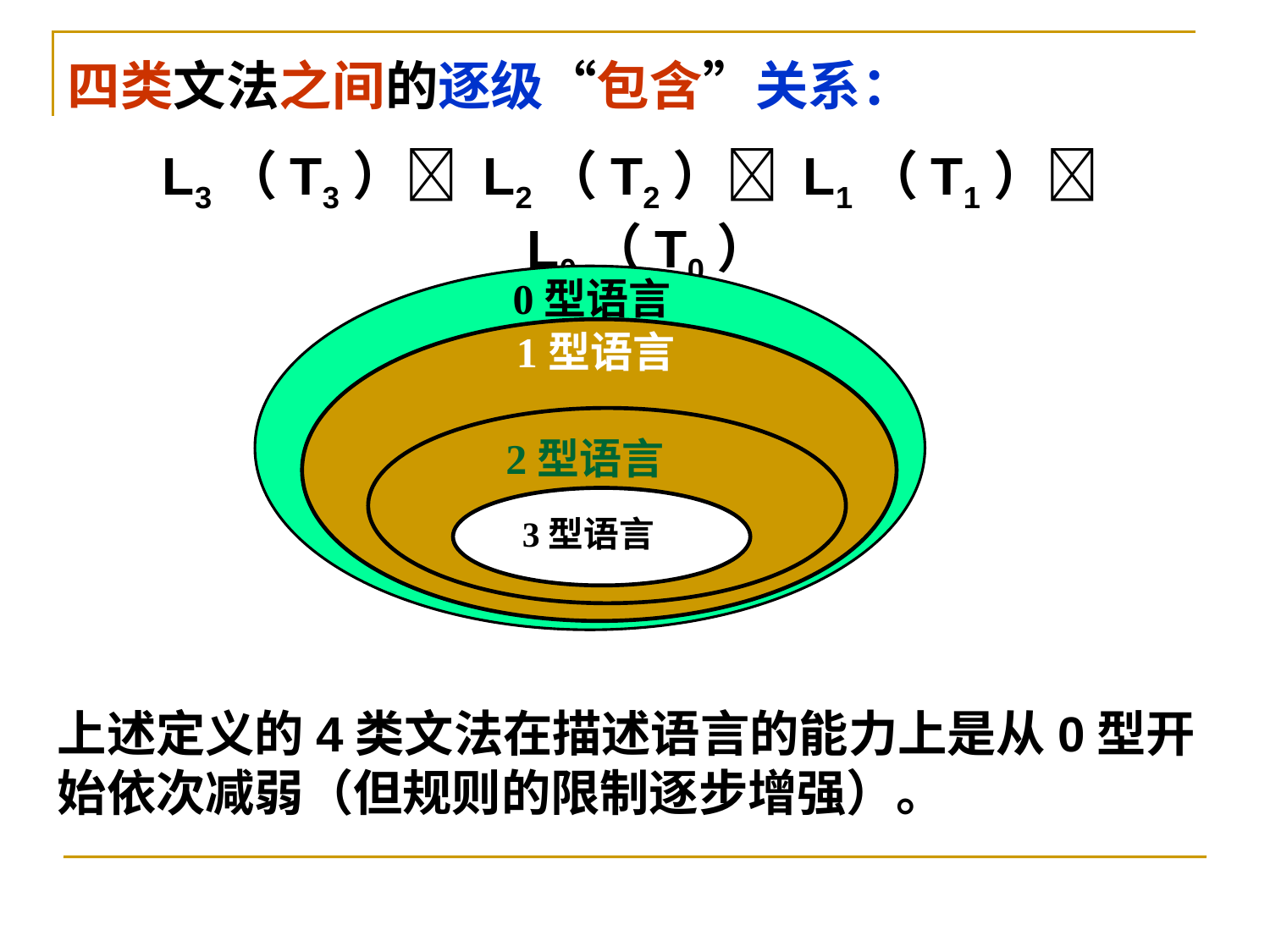

四类文法之间的逐级“包含”关系：
L3（T3）⊂ L2（T2）⊂ L1（T1）⊂ L0（T0）

0型语言

1型语言

2型语言

3型语言
上述定义的4类文法在描述语言的能力上是从0型开始依次减弱（但规则的限制逐步增强）。
70